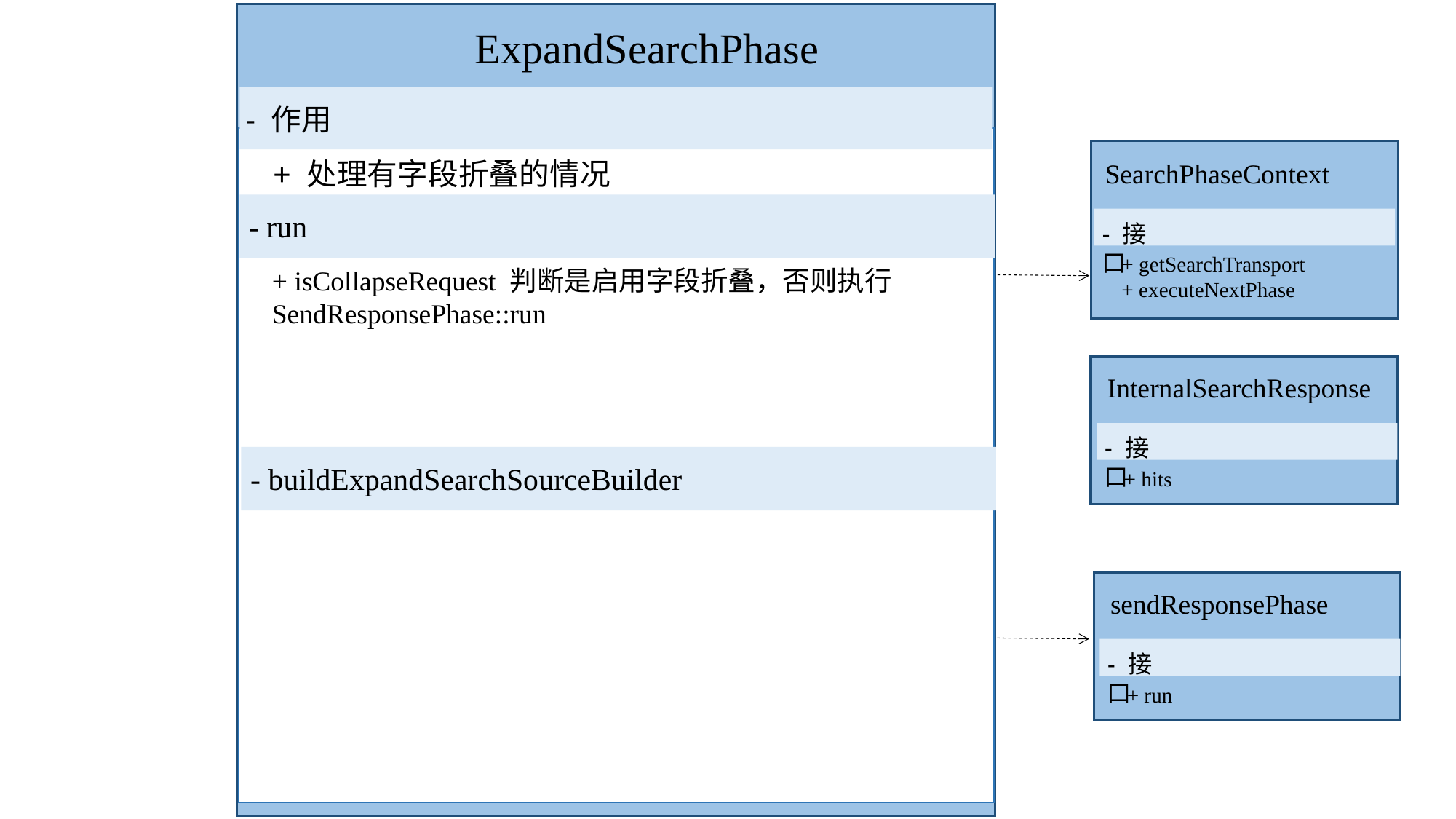

ExpandSearchPhase

- 作用
+ 处理有字段折叠的情况

SearchPhaseContext

- 接口
+ getSearchTransport
+ executeNextPhase

- run
+ isCollapseRequest 判断是启用字段折叠，否则执行SendResponsePhase::run

InternalSearchResponse

- 接口
+ hits

- buildExpandSearchSourceBuilder

sendResponsePhase

- 接口
+ run